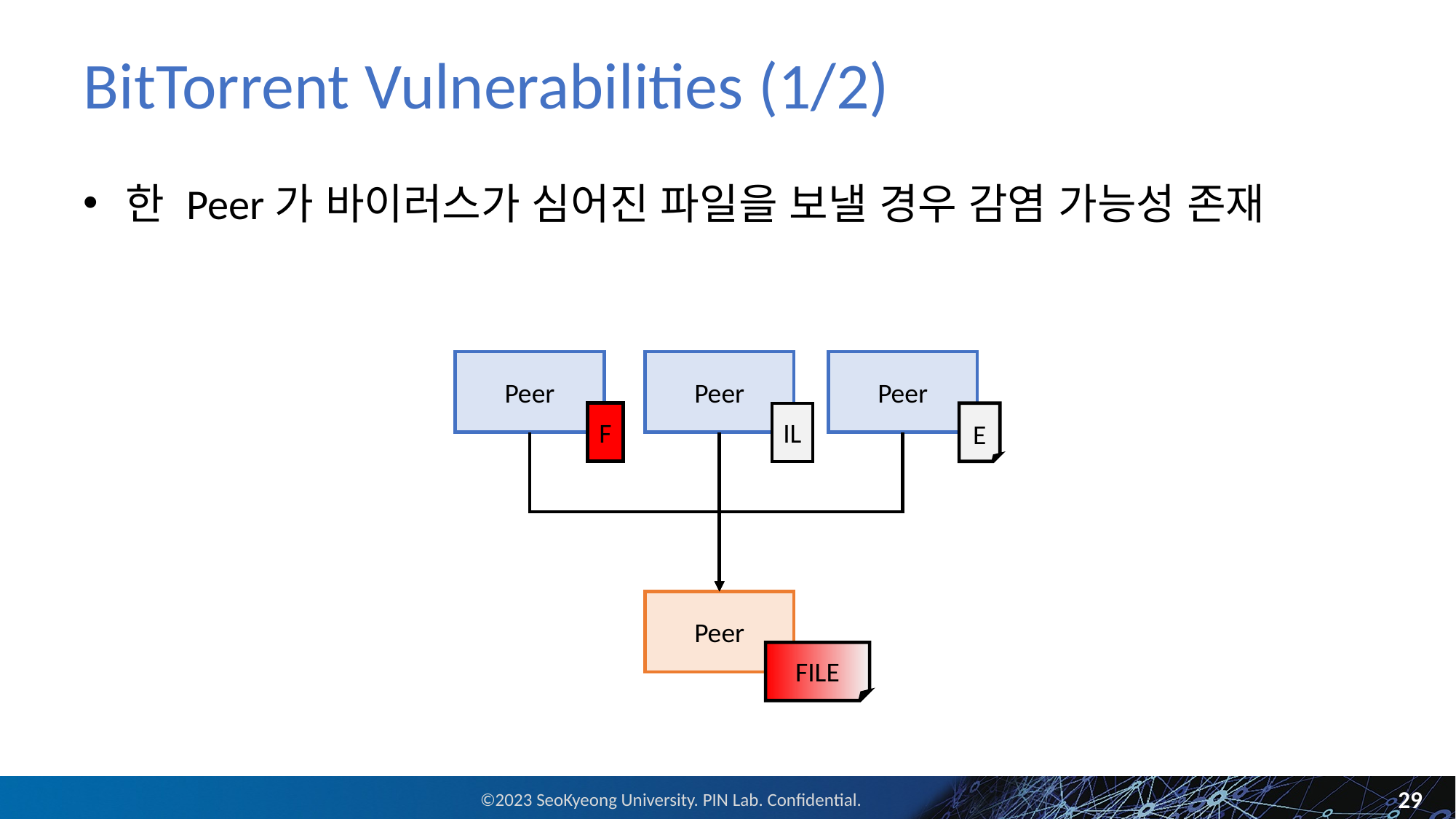

# BitTorrent Vulnerabilities (1/2)
한 Peer가 바이러스가 심어진 파일을 보낼 경우 감염 가능성 존재
Peer
Peer
Peer
F

E
IL
Peer

FILE
29